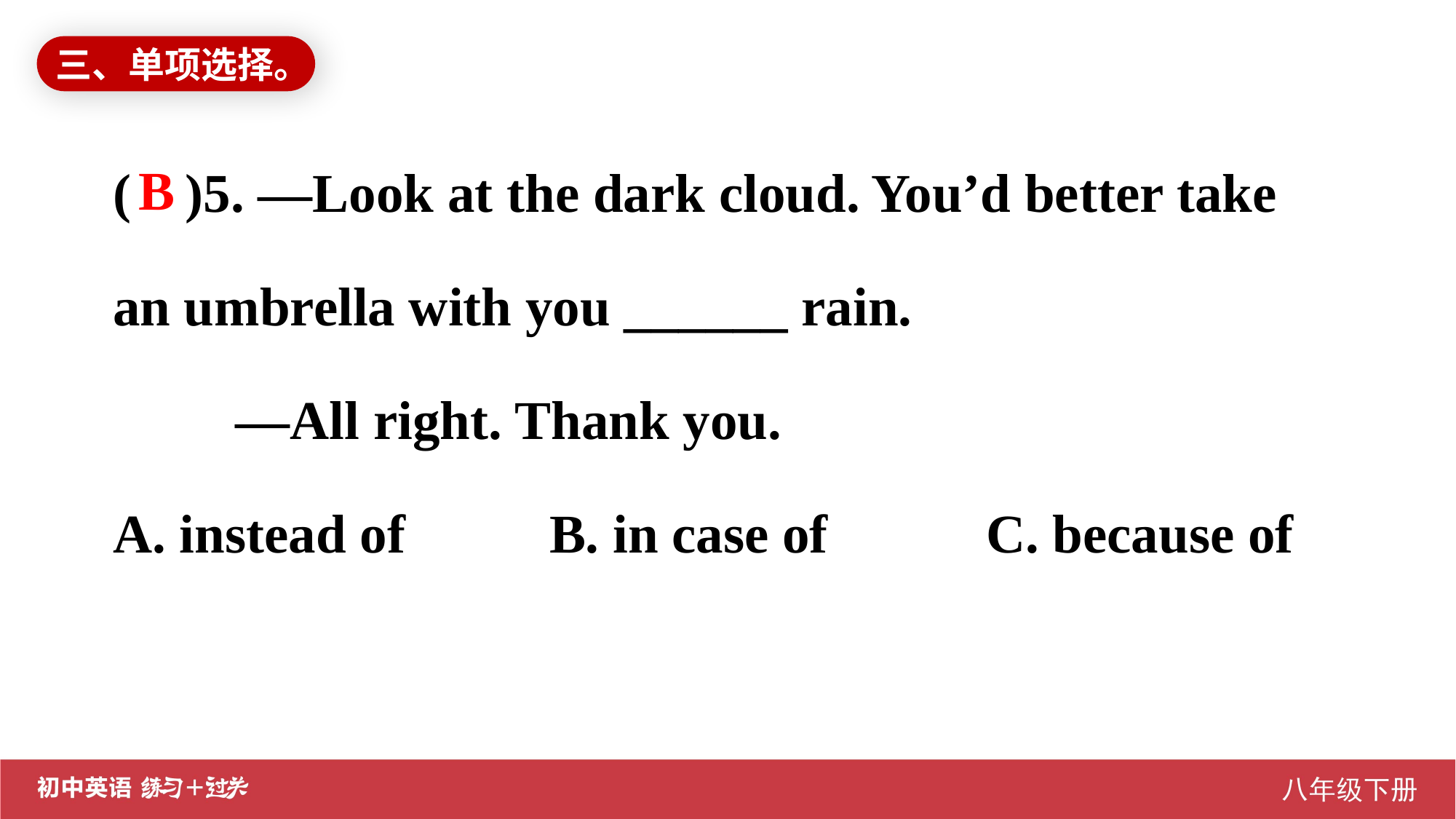

三、单项选择。
(    )5. —Look at the dark cloud. You’d better take an umbrella with you ______ rain.
	 —All right. Thank you.
A. instead of		B. in case of		C. because of
B